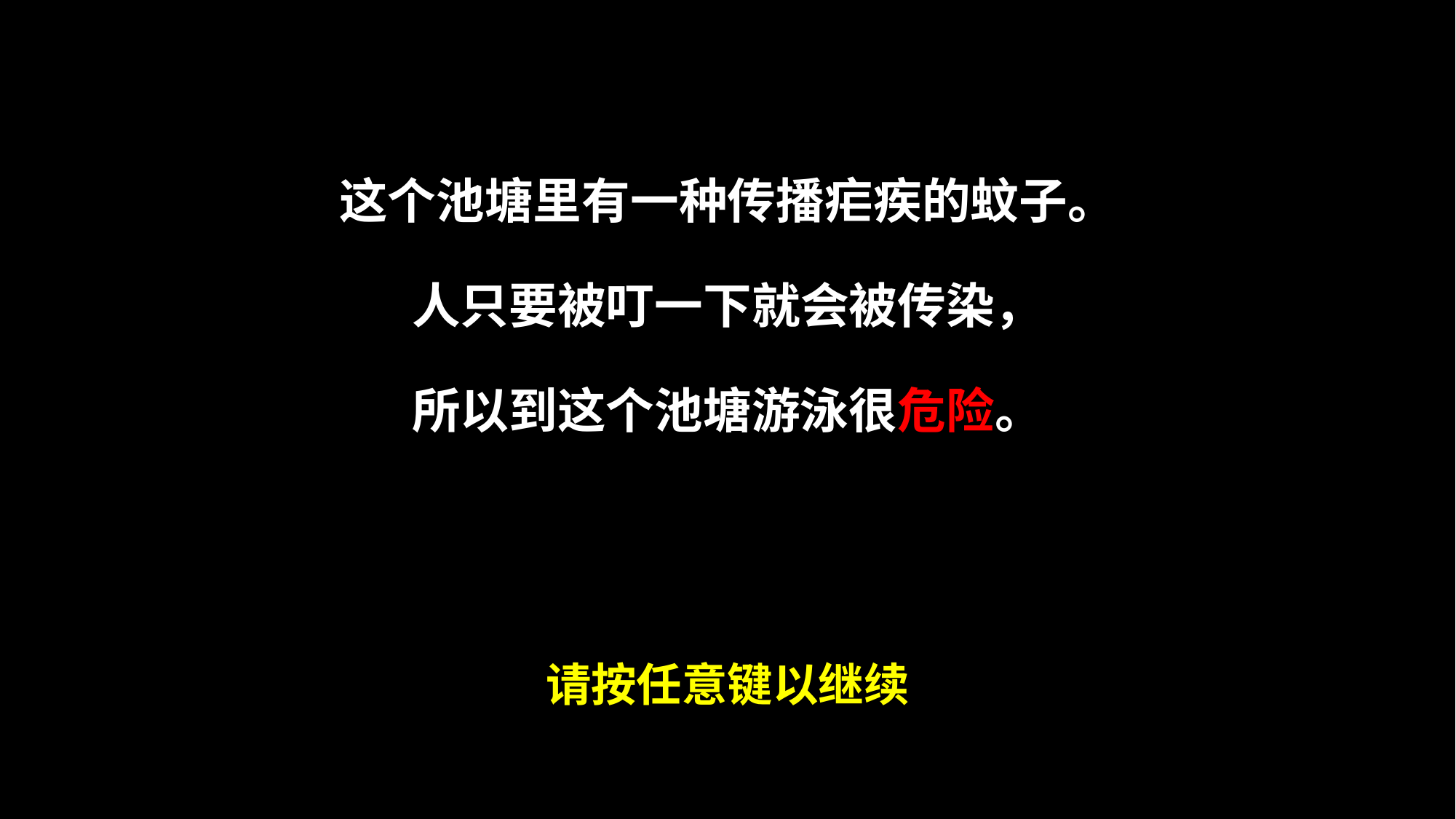

# 这个池塘里有一种传播疟疾的蚊子。 人只要被叮一下就会被传染， 所以到这个池塘游泳很危险。
请按任意键以继续